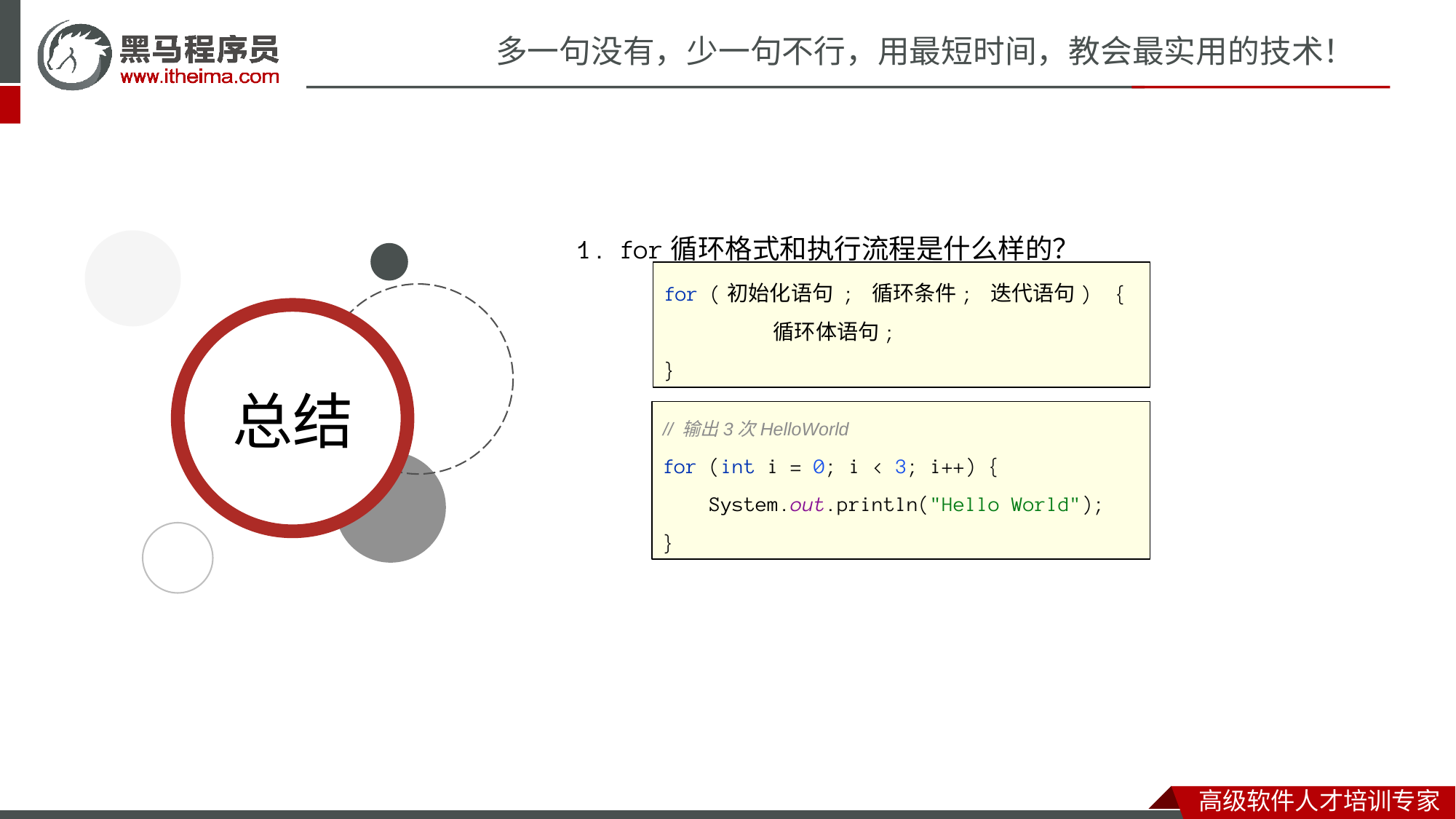

for循环格式和执行流程是什么样的？

for (初始化语句 ; 循环条件; 迭代语句)  {
	循环体语句;
}
// 输出3次HelloWorld
for (int i = 0; i < 3; i++) {
    System.out.println("Hello World");
}